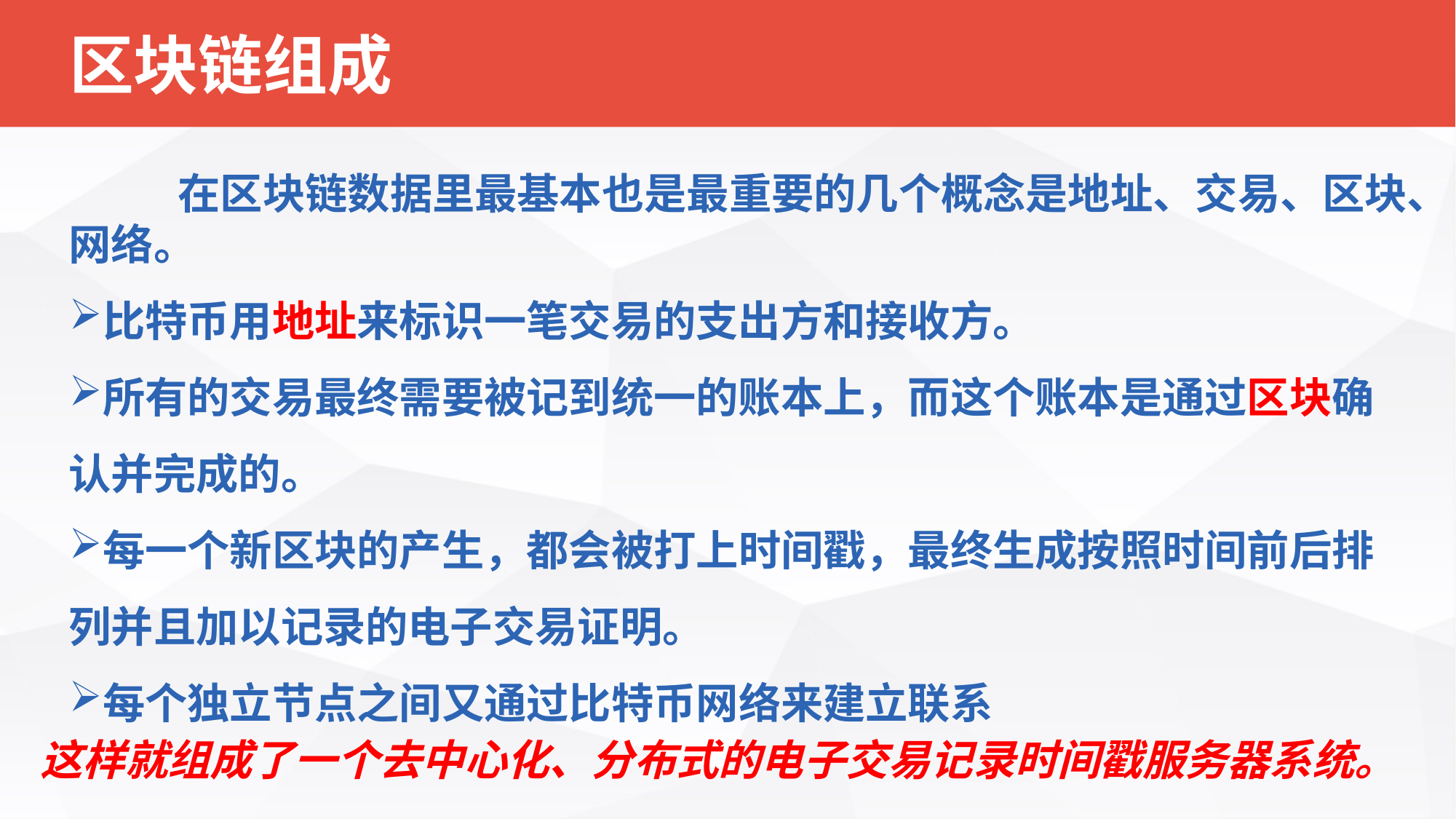

区块链组成

	在区块链数据里最基本也是最重要的几个概念是地址、交易、区块、网络。
比特币用地址来标识一笔交易的支出方和接收方。
所有的交易最终需要被记到统一的账本上，而这个账本是通过区块确认并完成的。
每一个新区块的产生，都会被打上时间戳，最终生成按照时间前后排列并且加以记录的电子交易证明。
每个独立节点之间又通过比特币网络来建立联系

这样就组成了一个去中心化、分布式的电子交易记录时间戳服务器系统。